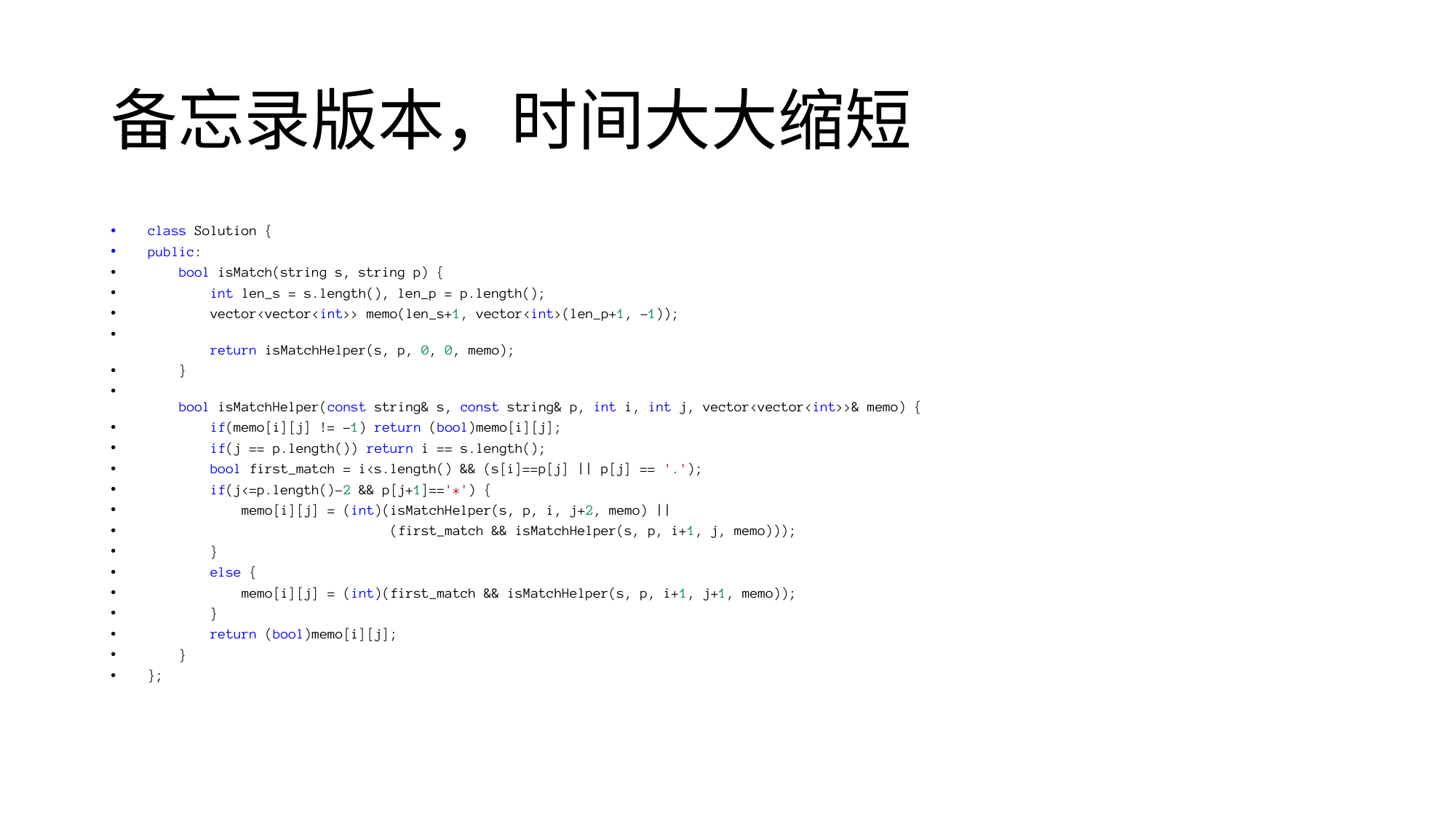

# 备忘录版本，时间大大缩短
class Solution {
public:
    bool isMatch(string s, string p) {
        int len_s = s.length(), len_p = p.length();
        vector<vector<int>> memo(len_s+1, vector<int>(len_p+1, -1));
        return isMatchHelper(s, p, 0, 0, memo);
    }
    bool isMatchHelper(const string& s, const string& p, int i, int j, vector<vector<int>>& memo) {
        if(memo[i][j] != -1) return (bool)memo[i][j];
        if(j == p.length()) return i == s.length();
        bool first_match = i<s.length() && (s[i]==p[j] || p[j] == '.');
        if(j<=p.length()-2 && p[j+1]=='*') {
            memo[i][j] = (int)(isMatchHelper(s, p, i, j+2, memo) ||
                               (first_match && isMatchHelper(s, p, i+1, j, memo)));
        }
        else {
            memo[i][j] = (int)(first_match && isMatchHelper(s, p, i+1, j+1, memo));
        }
        return (bool)memo[i][j];
    }
};